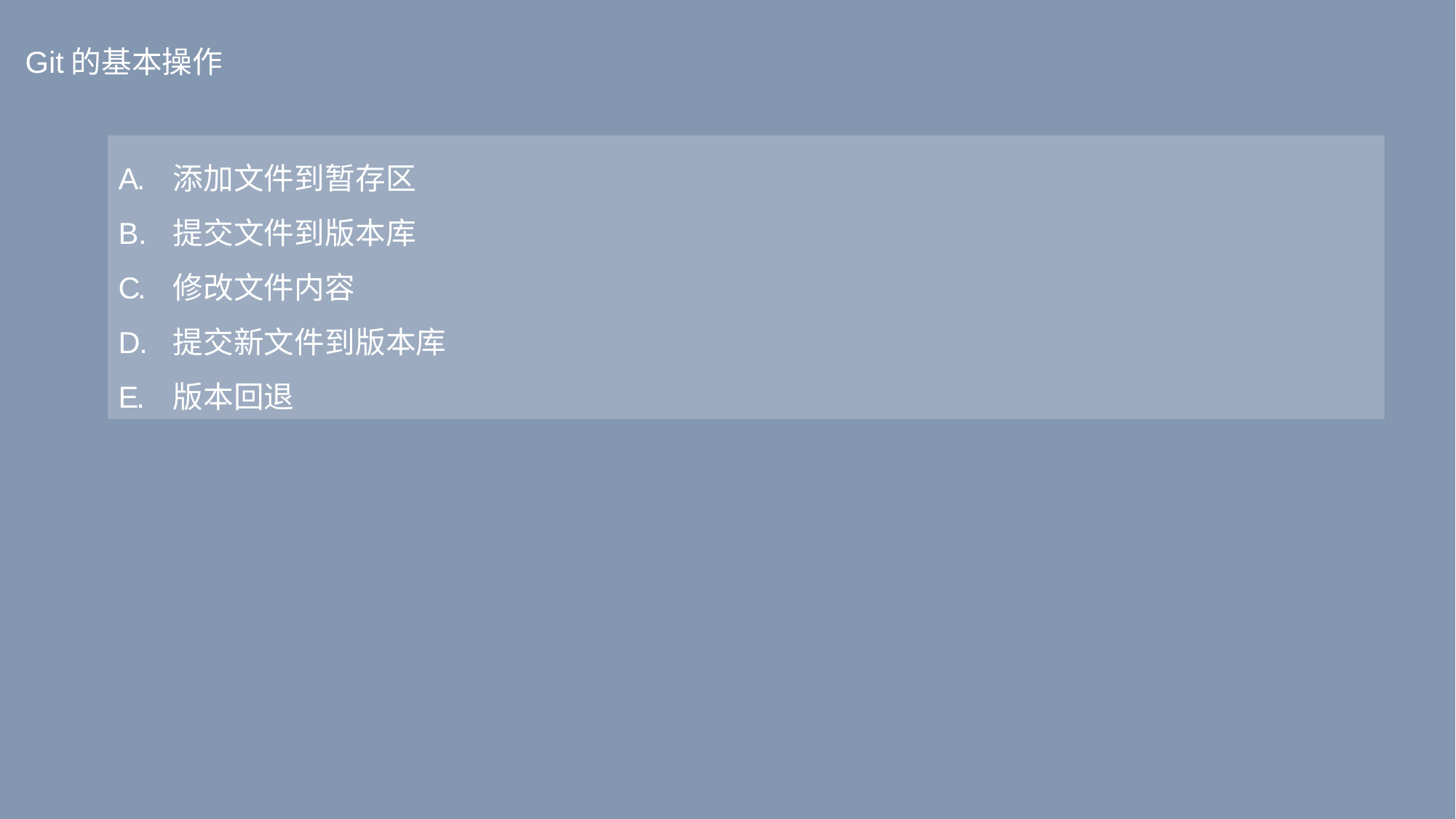

Git的基本操作
添加文件到暂存区
提交文件到版本库
修改文件内容
提交新文件到版本库
版本回退